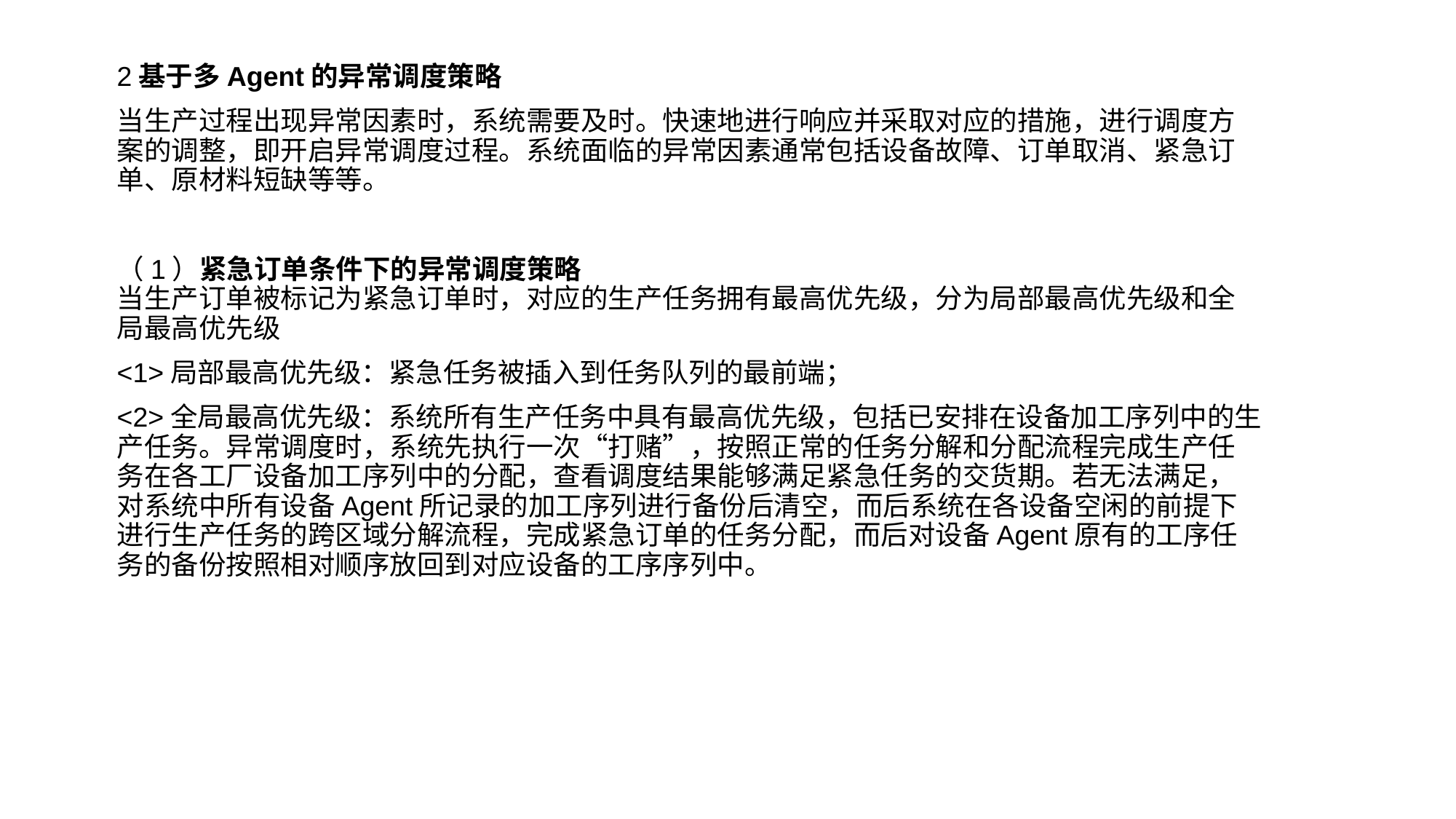

2基于多Agent的异常调度策略
当生产过程出现异常因素时，系统需要及时。快速地进行响应并采取对应的措施，进行调度方案的调整，即开启异常调度过程。系统面临的异常因素通常包括设备故障、订单取消、紧急订单、原材料短缺等等。

（1）紧急订单条件下的异常调度策略
当生产订单被标记为紧急订单时，对应的生产任务拥有最高优先级，分为局部最高优先级和全局最高优先级
<1>局部最高优先级：紧急任务被插入到任务队列的最前端；
<2>全局最高优先级：系统所有生产任务中具有最高优先级，包括已安排在设备加工序列中的生产任务。异常调度时，系统先执行一次“打赌”，按照正常的任务分解和分配流程完成生产任务在各工厂设备加工序列中的分配，查看调度结果能够满足紧急任务的交货期。若无法满足，对系统中所有设备Agent所记录的加工序列进行备份后清空，而后系统在各设备空闲的前提下进行生产任务的跨区域分解流程，完成紧急订单的任务分配，而后对设备Agent原有的工序任务的备份按照相对顺序放回到对应设备的工序序列中。